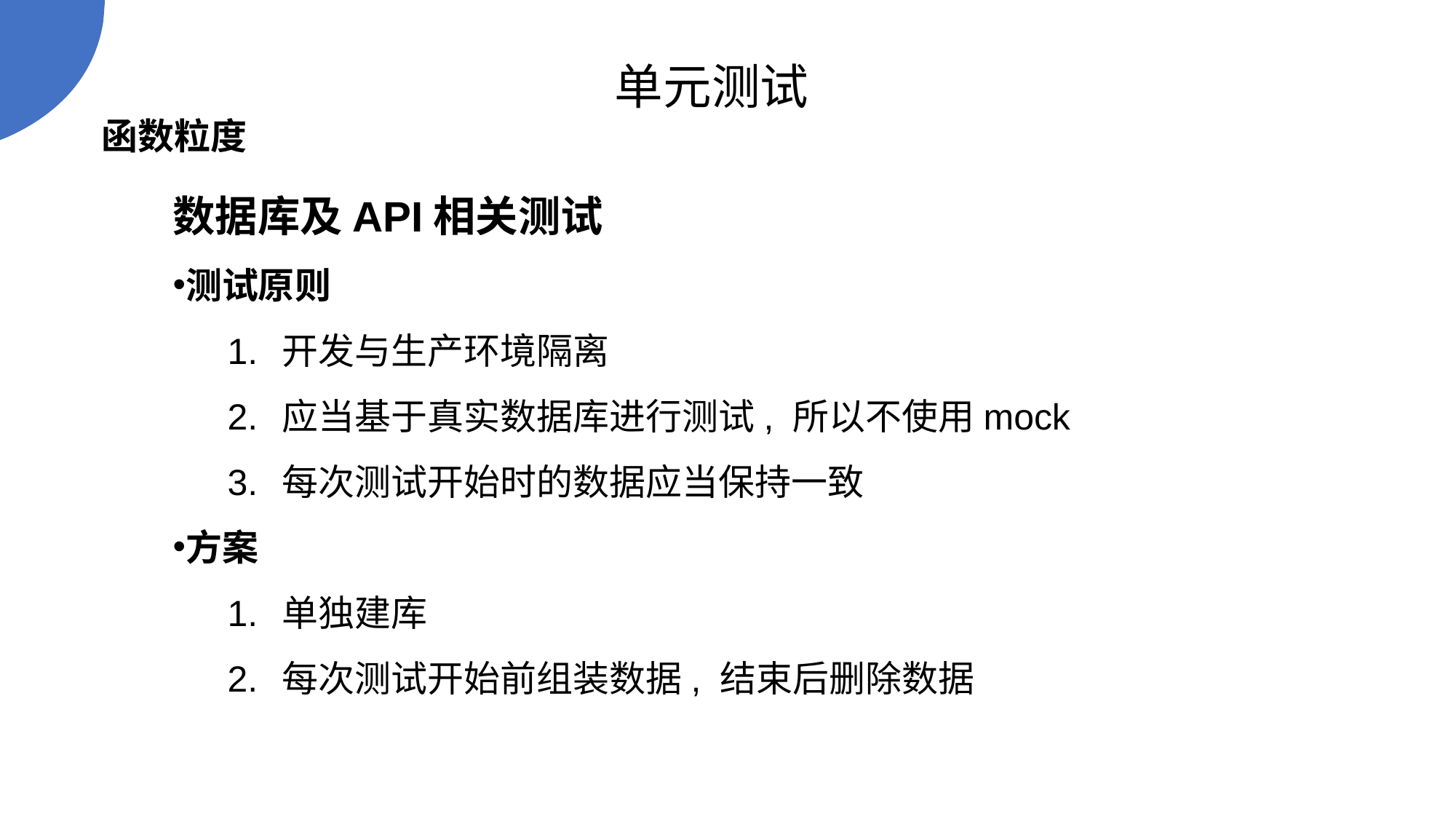

单元测试
函数粒度

数据库及API相关测试
测试原则
开发与生产环境隔离
应当基于真实数据库进行测试, 所以不使用mock
每次测试开始时的数据应当保持一致
方案
单独建库
每次测试开始前组装数据, 结束后删除数据